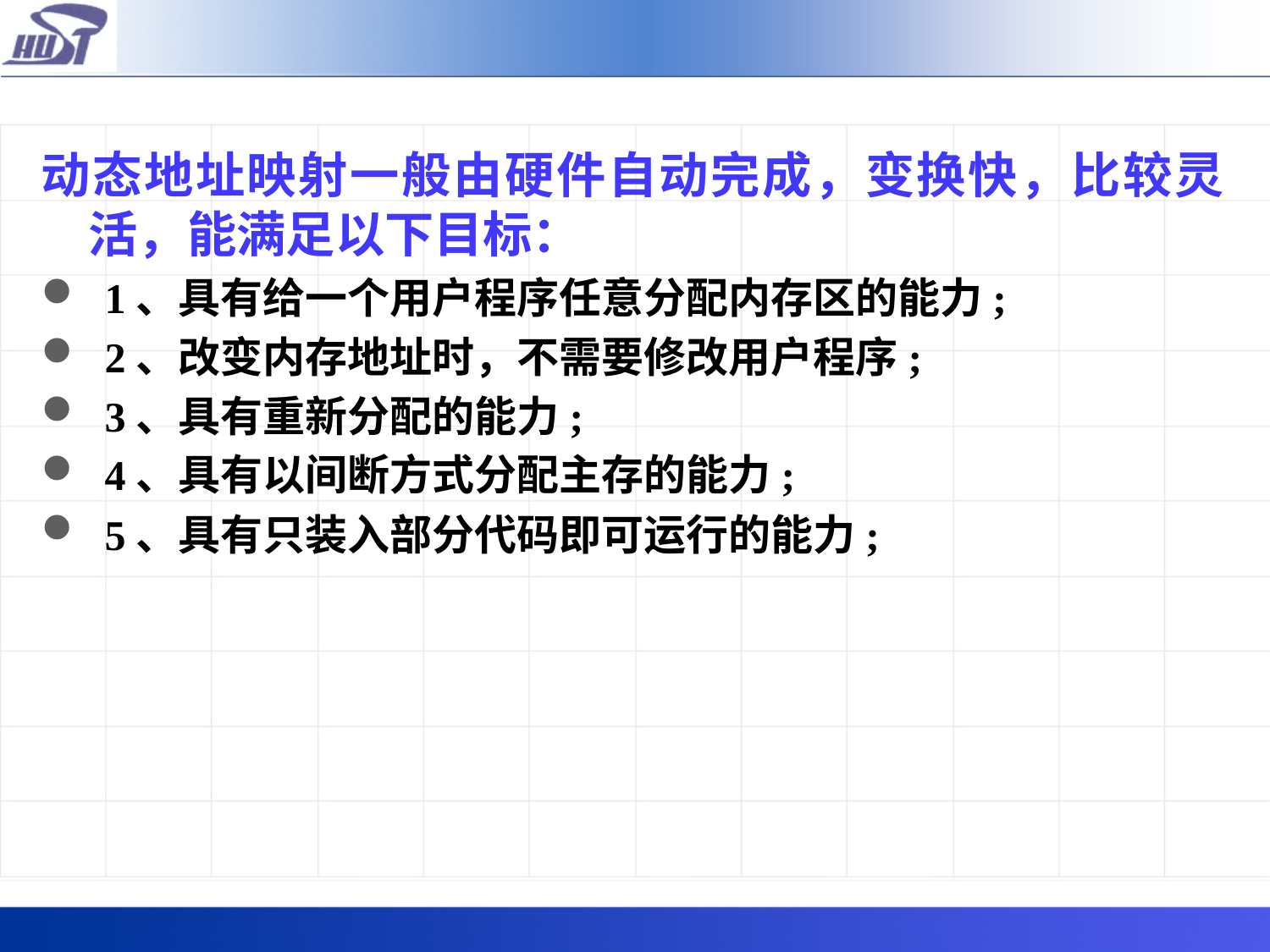

动态地址映射一般由硬件自动完成，变换快，比较灵活，能满足以下目标：
1、具有给一个用户程序任意分配内存区的能力;
2、改变内存地址时，不需要修改用户程序;
3、具有重新分配的能力;
4、具有以间断方式分配主存的能力;
5、具有只装入部分代码即可运行的能力;